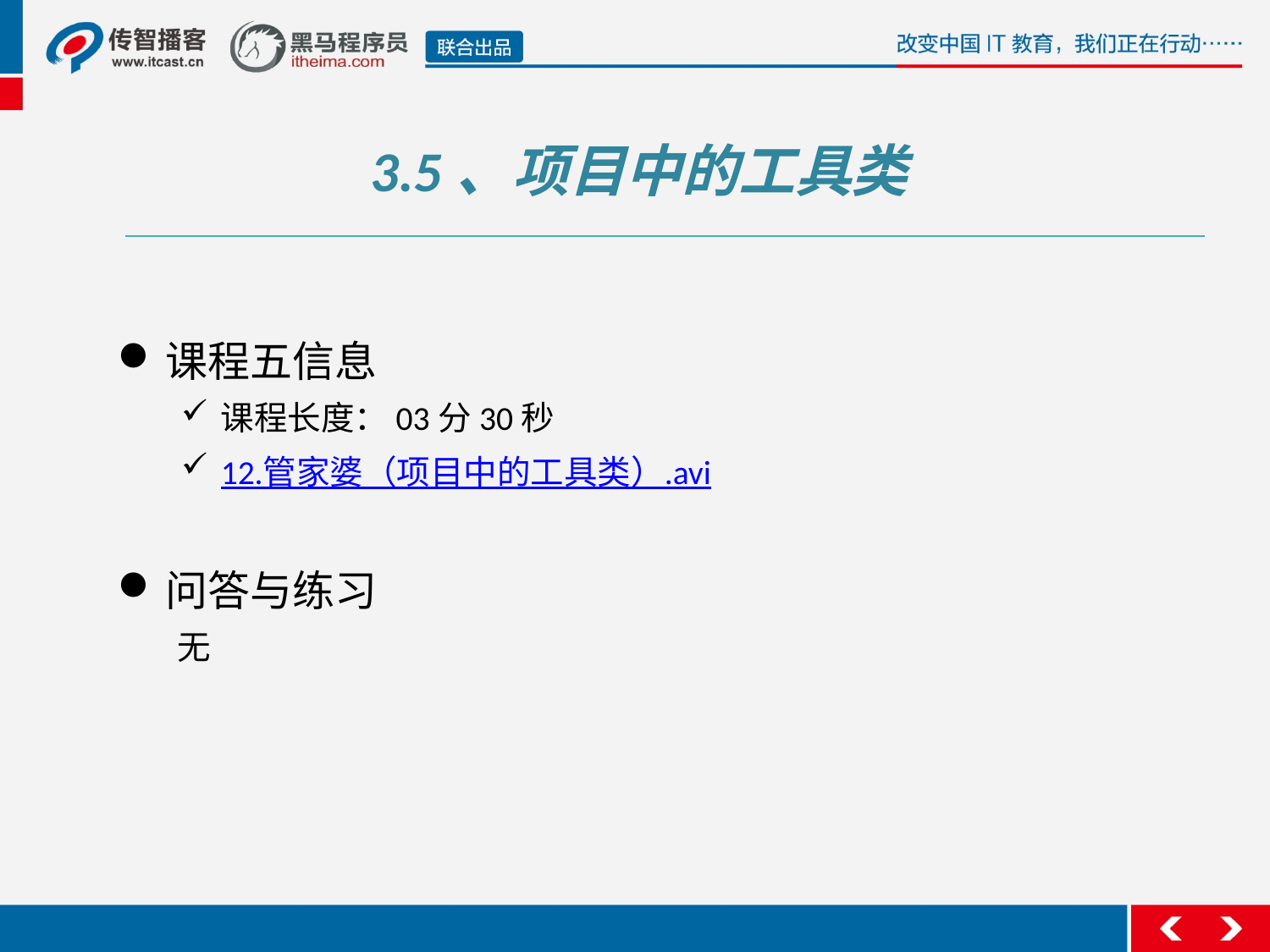

3.5、项目中的工具类

课程五信息
课程长度：03分30秒
12.管家婆（项目中的工具类）.avi

问答与练习
       无